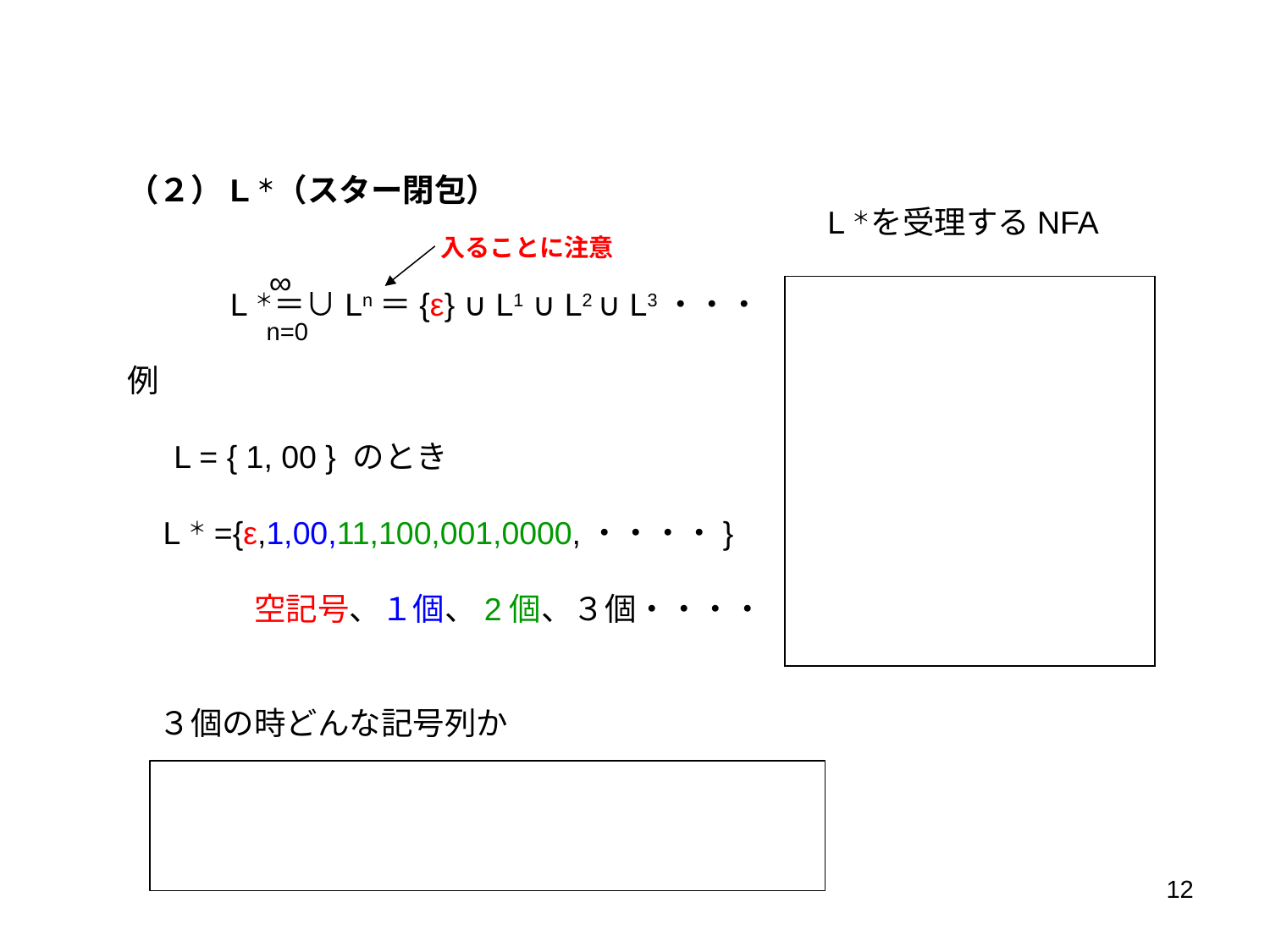

（２）L＊（スター閉包）

　　　L＊＝∪Ln＝{ε} ∪ L1 ∪ L2 ∪ L3・・・

例

　 L = { 1, 00 } のとき

    L＊={ε,1,00,11,100,001,0000,・・・・}

　　　　空記号、１個、2個、３個・・・・

　３個の時どんな記号列か
L＊を受理するNFA
入ることに注意

∞

n=0

12